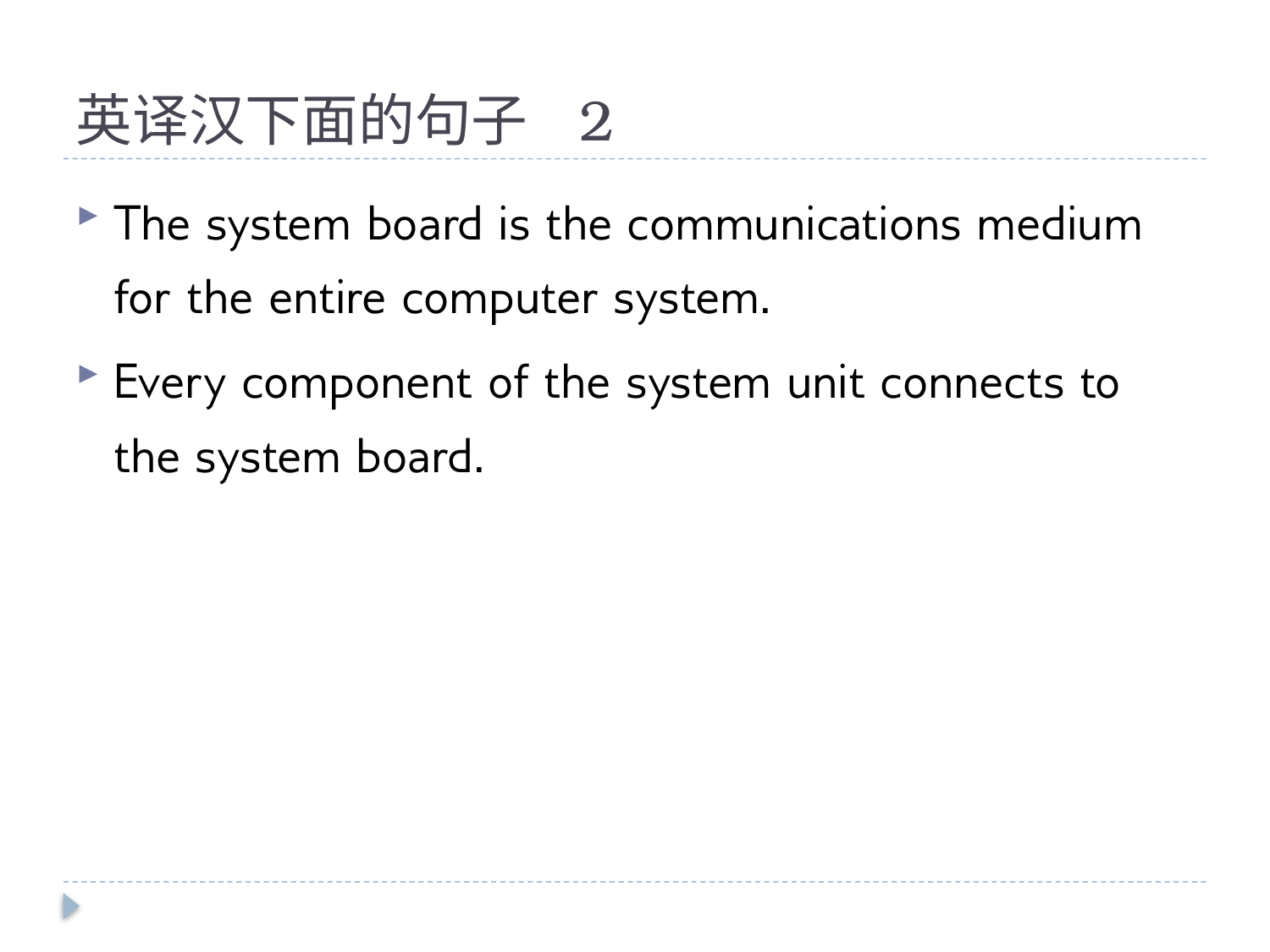

# 英译汉下面的句子   2
The system board is the communications medium for the entire computer system.
Every component of the system unit connects to the system board.